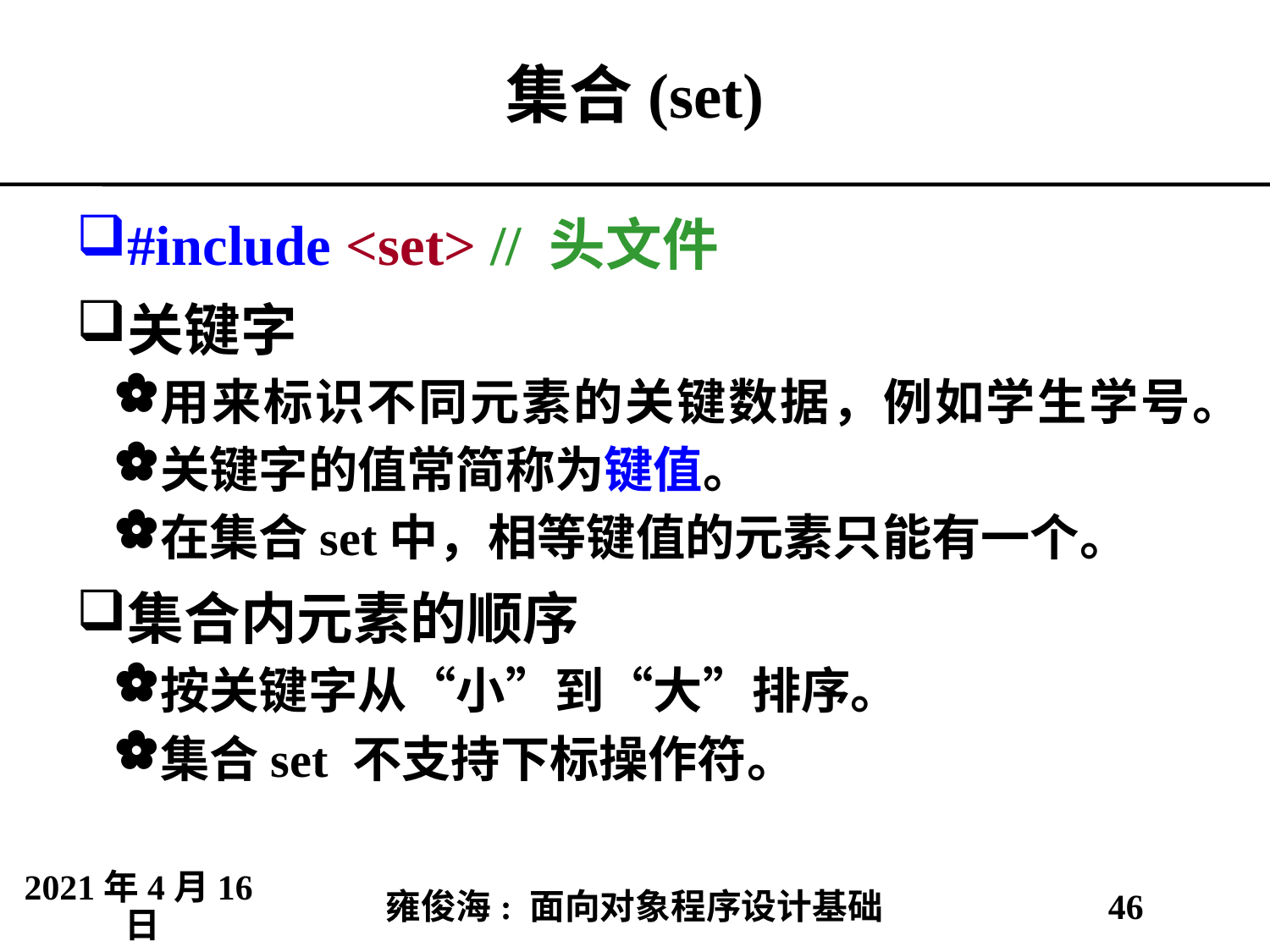

# 集合(set)

#include <set> // 头文件
关键字
用来标识不同元素的关键数据，例如学生学号。
关键字的值常简称为键值。
在集合set中，相等键值的元素只能有一个。
集合内元素的顺序
按关键字从“小”到“大”排序。
集合set 不支持下标操作符。
2021年4月16日
雍俊海: 面向对象程序设计基础
46